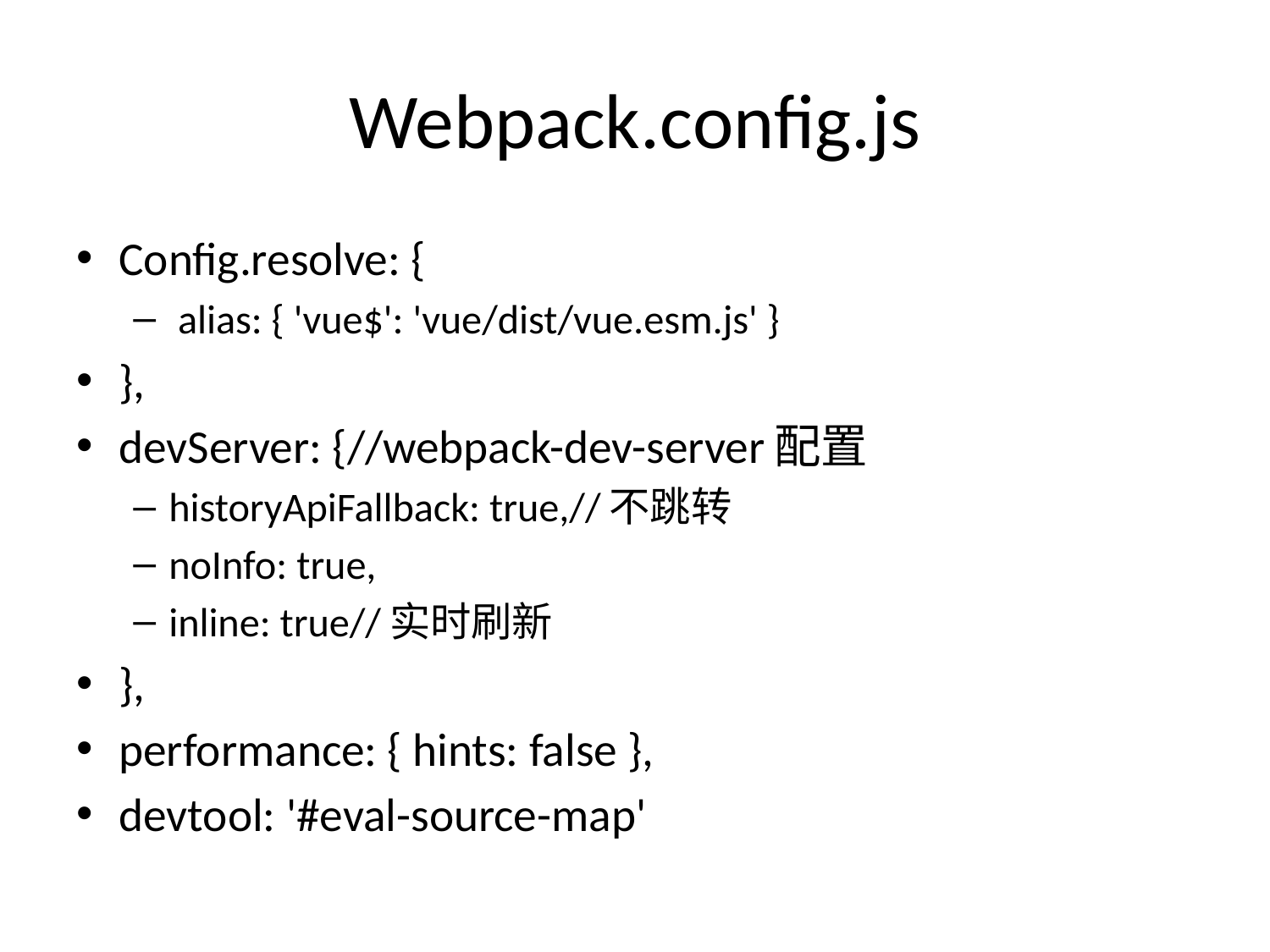

# Webpack.config.js
Config.resolve: {
 alias: { 'vue$': 'vue/dist/vue.esm.js' }
},
devServer: {//webpack-dev-server配置
historyApiFallback: true,//不跳转
noInfo: true,
inline: true//实时刷新
},
performance: { hints: false },
devtool: '#eval-source-map'